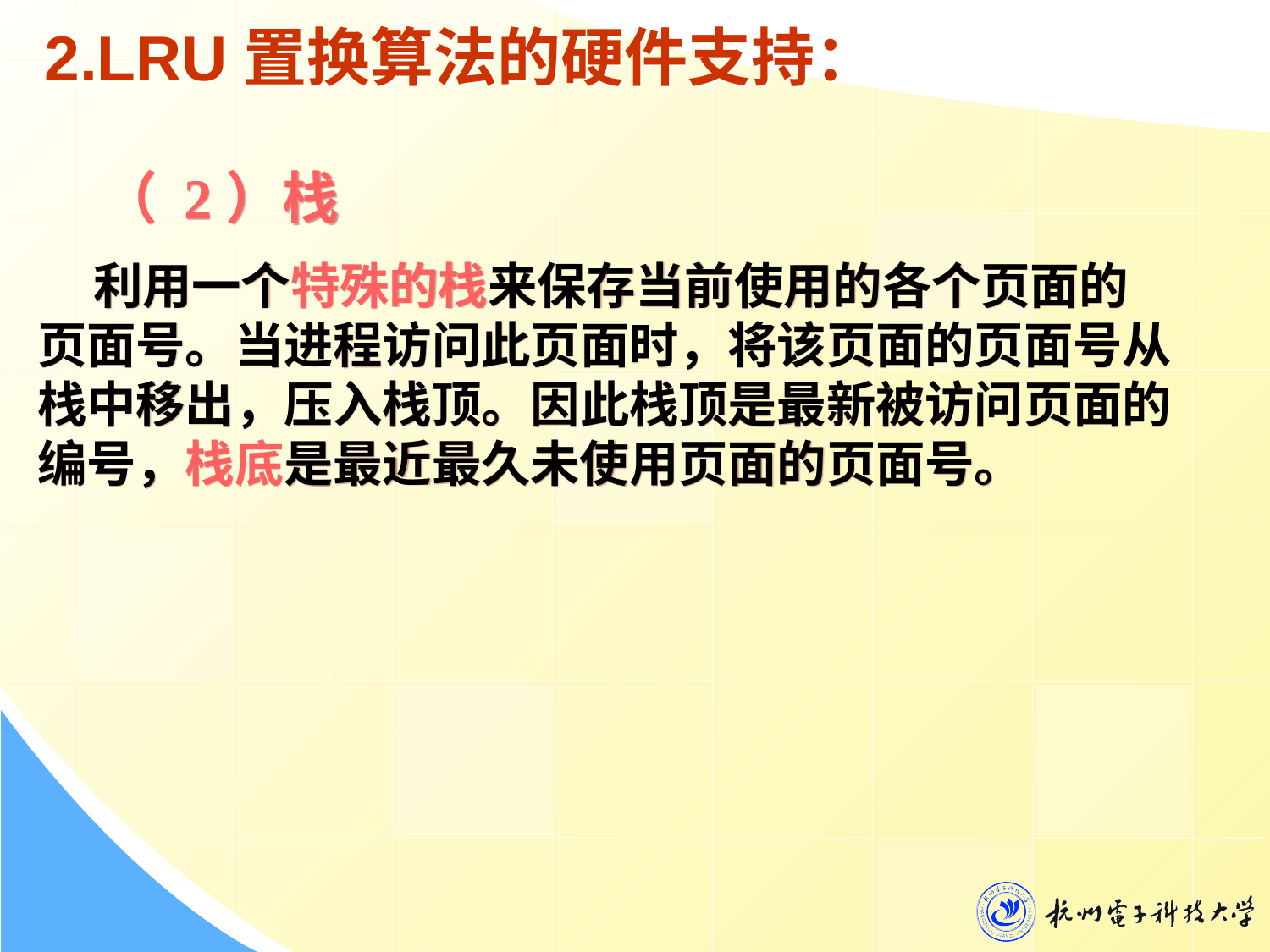

2.LRU置换算法的硬件支持：
（ 2）栈
    利用一个特殊的栈来保存当前使用的各个页面的页面号。当进程访问此页面时，将该页面的页面号从栈中移出，压入栈顶。因此栈顶是最新被访问页面的编号，栈底是最近最久未使用页面的页面号。